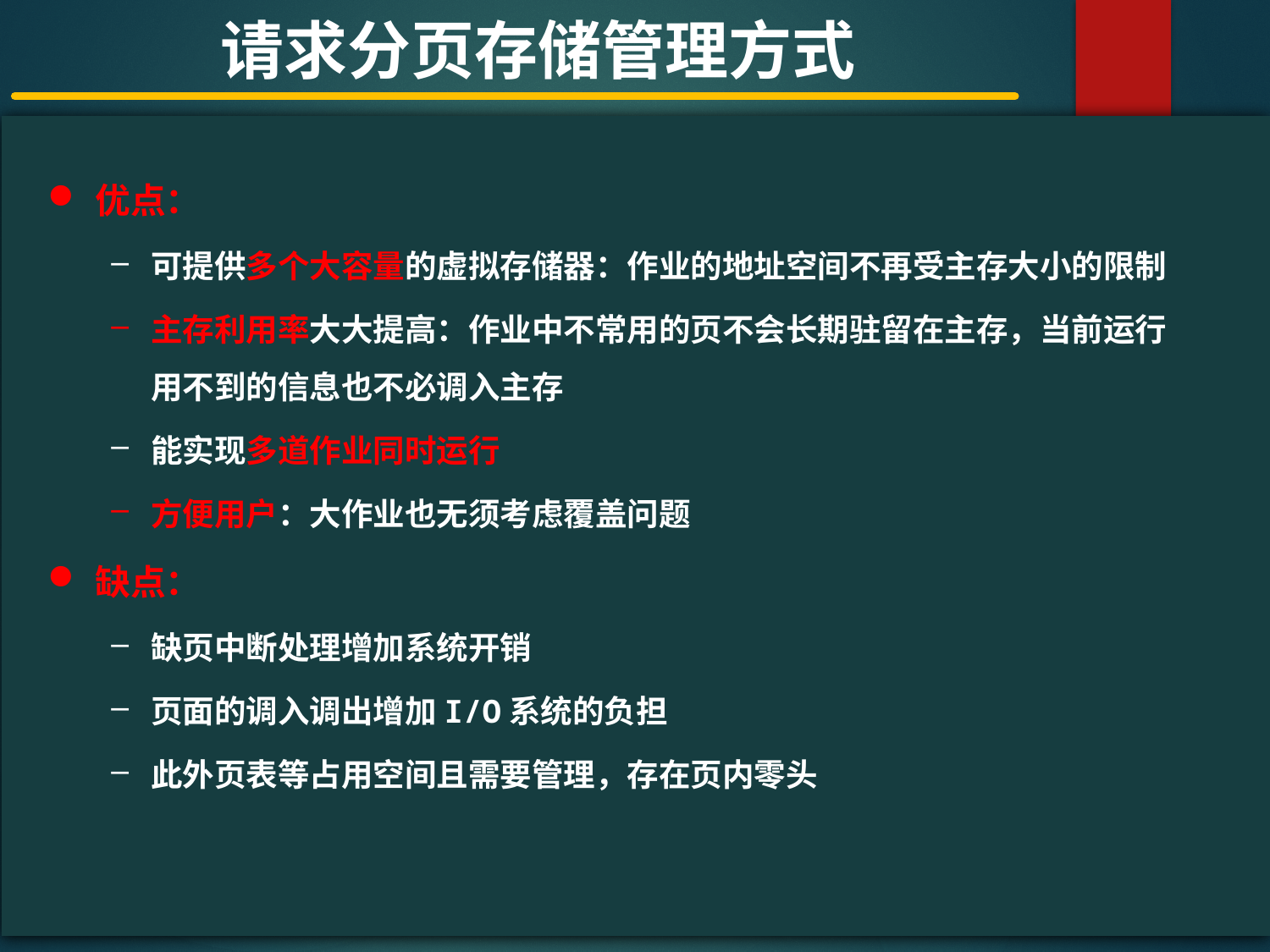

请求分页存储管理方式
#
优点：
可提供多个大容量的虚拟存储器：作业的地址空间不再受主存大小的限制
主存利用率大大提高：作业中不常用的页不会长期驻留在主存，当前运行用不到的信息也不必调入主存
能实现多道作业同时运行
方便用户：大作业也无须考虑覆盖问题
缺点：
缺页中断处理增加系统开销
页面的调入调出增加I/O系统的负担
此外页表等占用空间且需要管理，存在页内零头